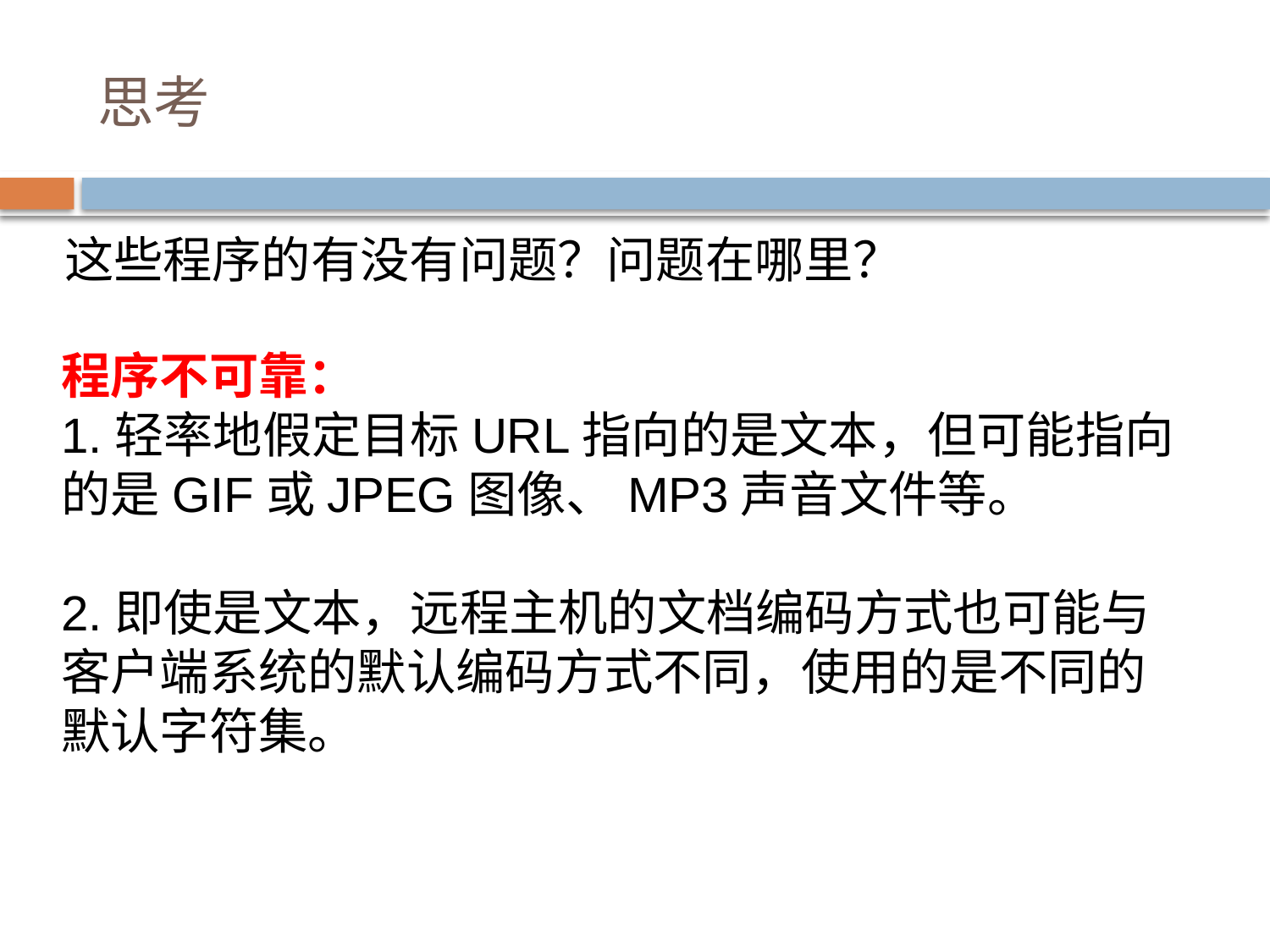

# 思考

这些程序的有没有问题？问题在哪里？
程序不可靠：
1.轻率地假定目标URL指向的是文本，但可能指向的是GIF或JPEG图像、MP3声音文件等。

2.即使是文本，远程主机的文档编码方式也可能与客户端系统的默认编码方式不同，使用的是不同的默认字符集。